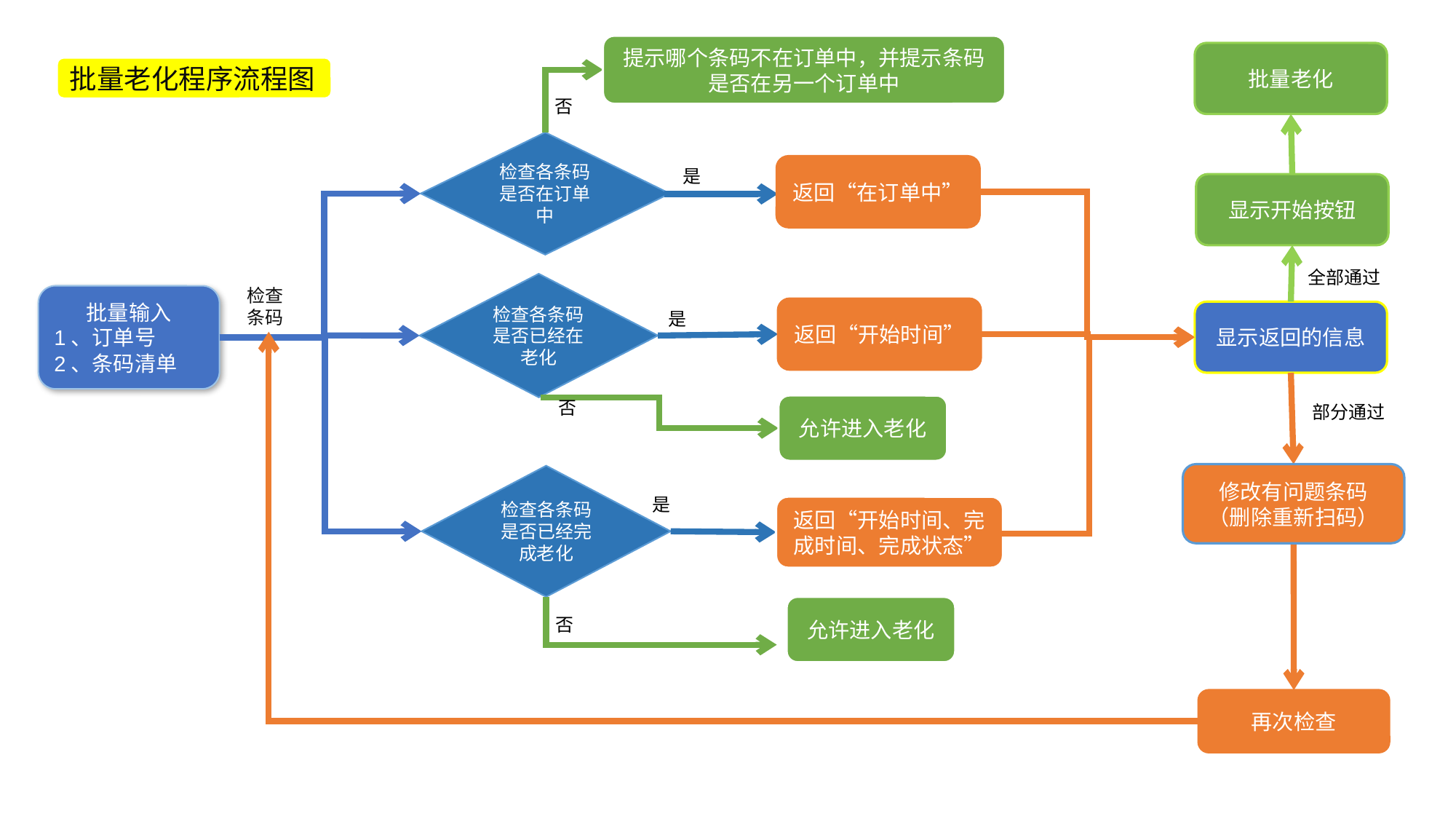

提示哪个条码不在订单中，并提示条码是否在另一个订单中
批量老化
批量老化程序流程图
否
检查各条码是否在订单中
返回“在订单中”
是
显示开始按钮
全部通过
检查各条码是否已经在老化
检查条码
批量输入
1、订单号
2、条码清单
返回“开始时间”
显示返回的信息
是
否
部分通过
允许进入老化
修改有问题条码
（删除重新扫码）
检查各条码是否已经完成老化
是
返回“开始时间、完成时间、完成状态”
允许进入老化
否
再次检查